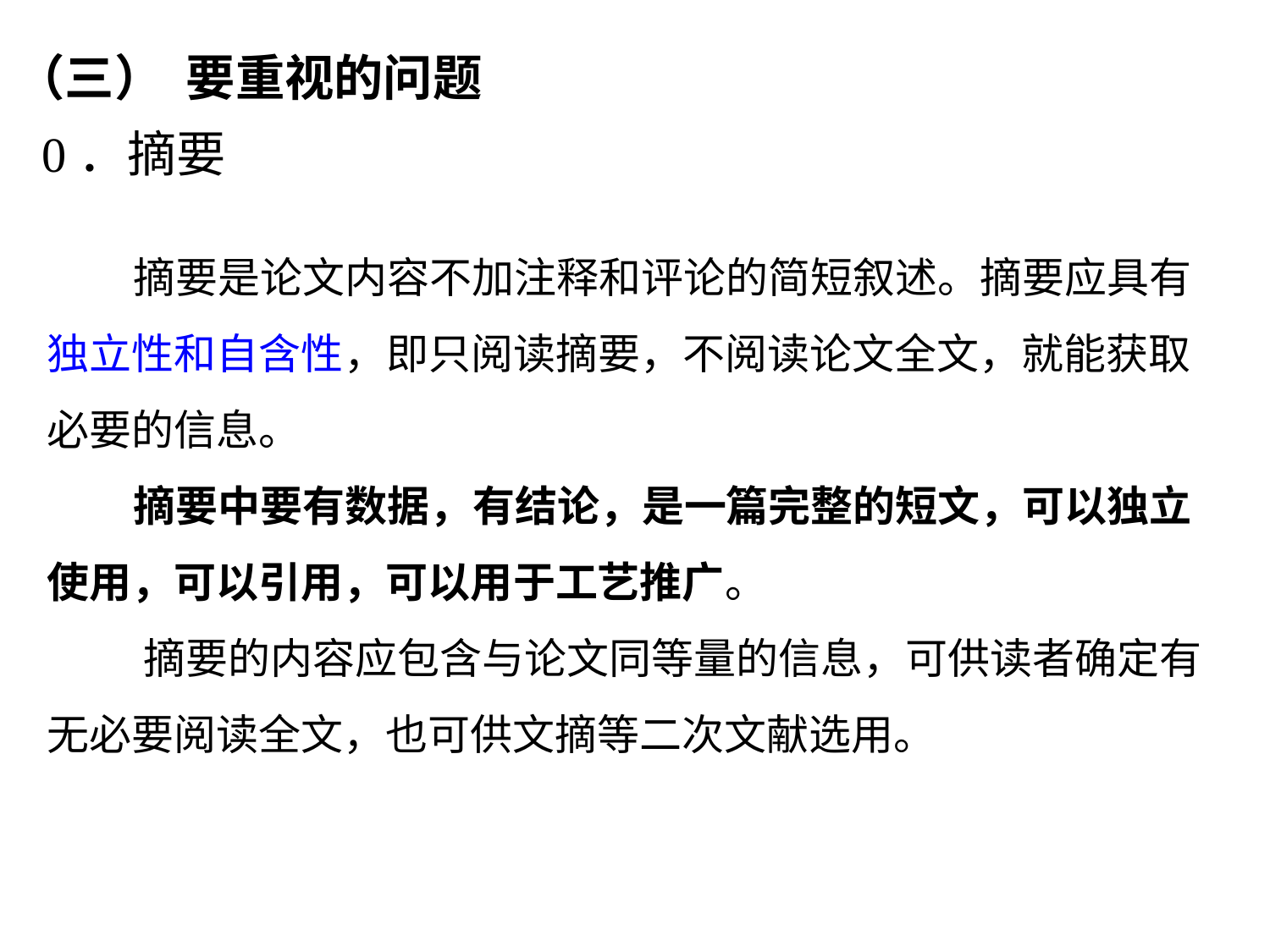

（三）  要重视的问题
0．摘要
        摘要是论文内容不加注释和评论的简短叙述。摘要应具有独立性和自含性，即只阅读摘要，不阅读论文全文，就能获取必要的信息。
        摘要中要有数据，有结论，是一篇完整的短文，可以独立使用，可以引用，可以用于工艺推广。
         摘要的内容应包含与论文同等量的信息，可供读者确定有无必要阅读全文，也可供文摘等二次文献选用。